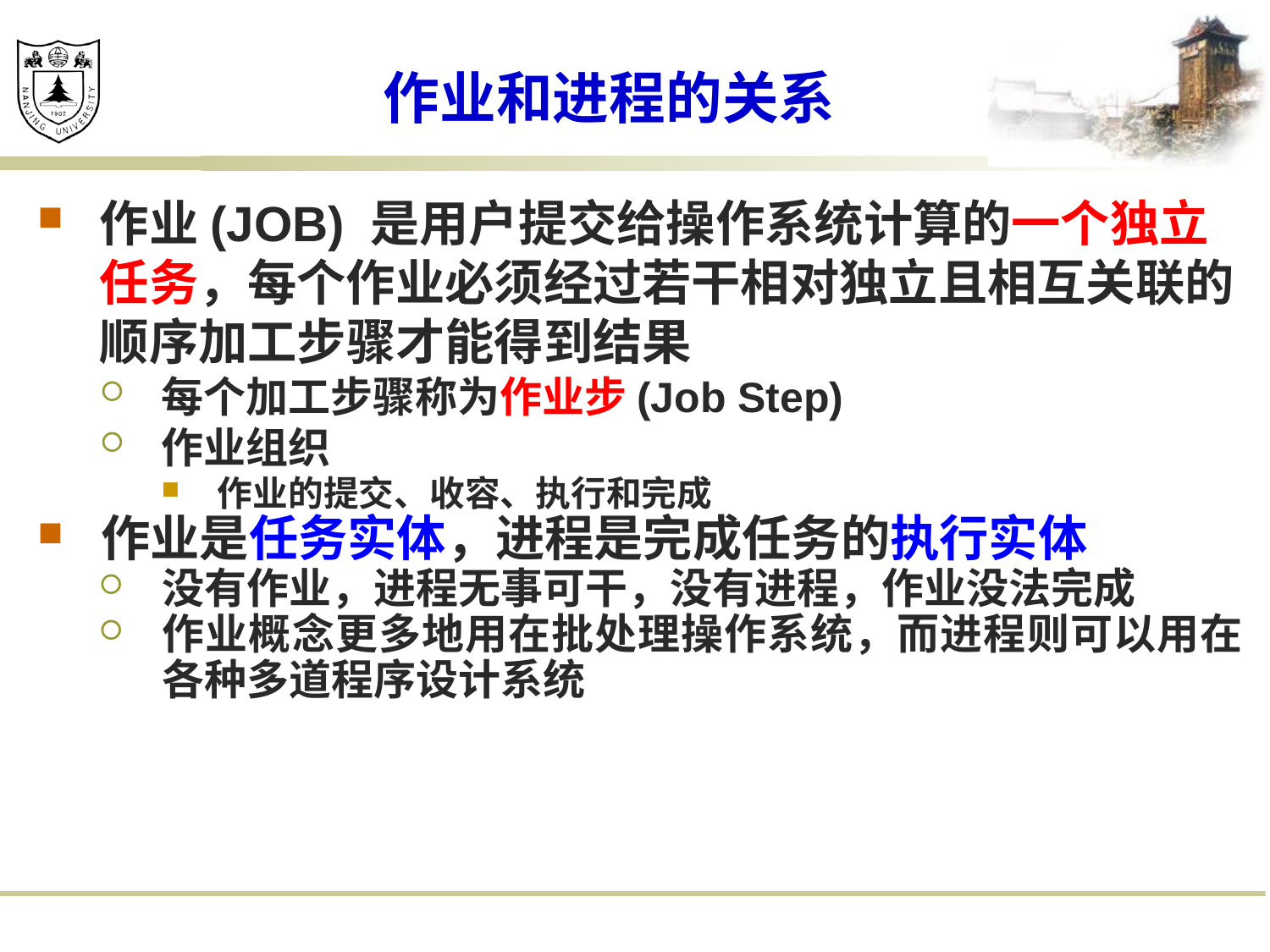

# 作业和进程的关系
作业(JOB) 是用户提交给操作系统计算的一个独立任务，每个作业必须经过若干相对独立且相互关联的顺序加工步骤才能得到结果
每个加工步骤称为作业步(Job Step)
作业组织
作业的提交、收容、执行和完成
作业是任务实体，进程是完成任务的执行实体
没有作业，进程无事可干，没有进程，作业没法完成
作业概念更多地用在批处理操作系统，而进程则可以用在各种多道程序设计系统

187